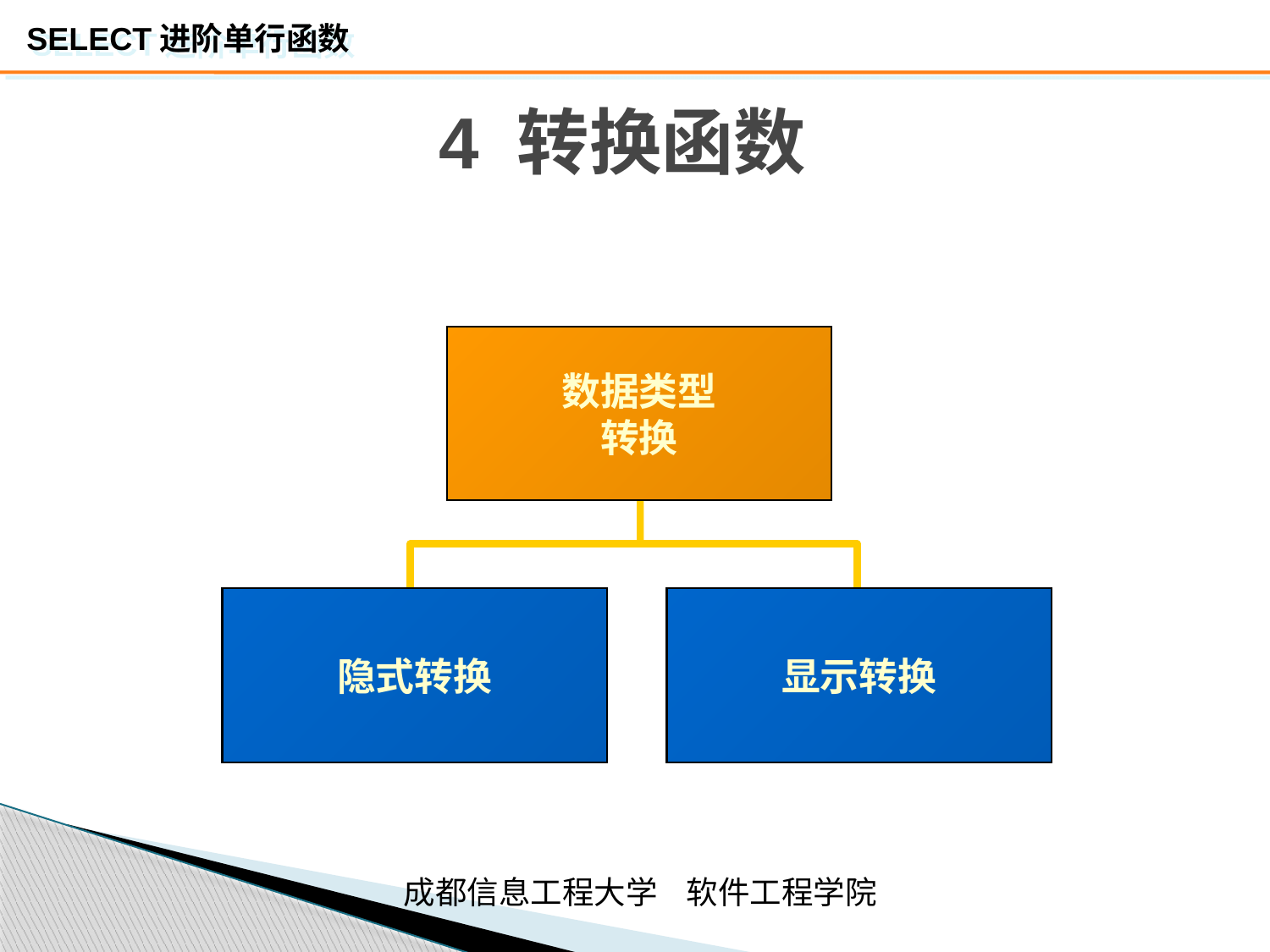

# 4 转换函数
数据类型
转换

隐式转换
显示转换